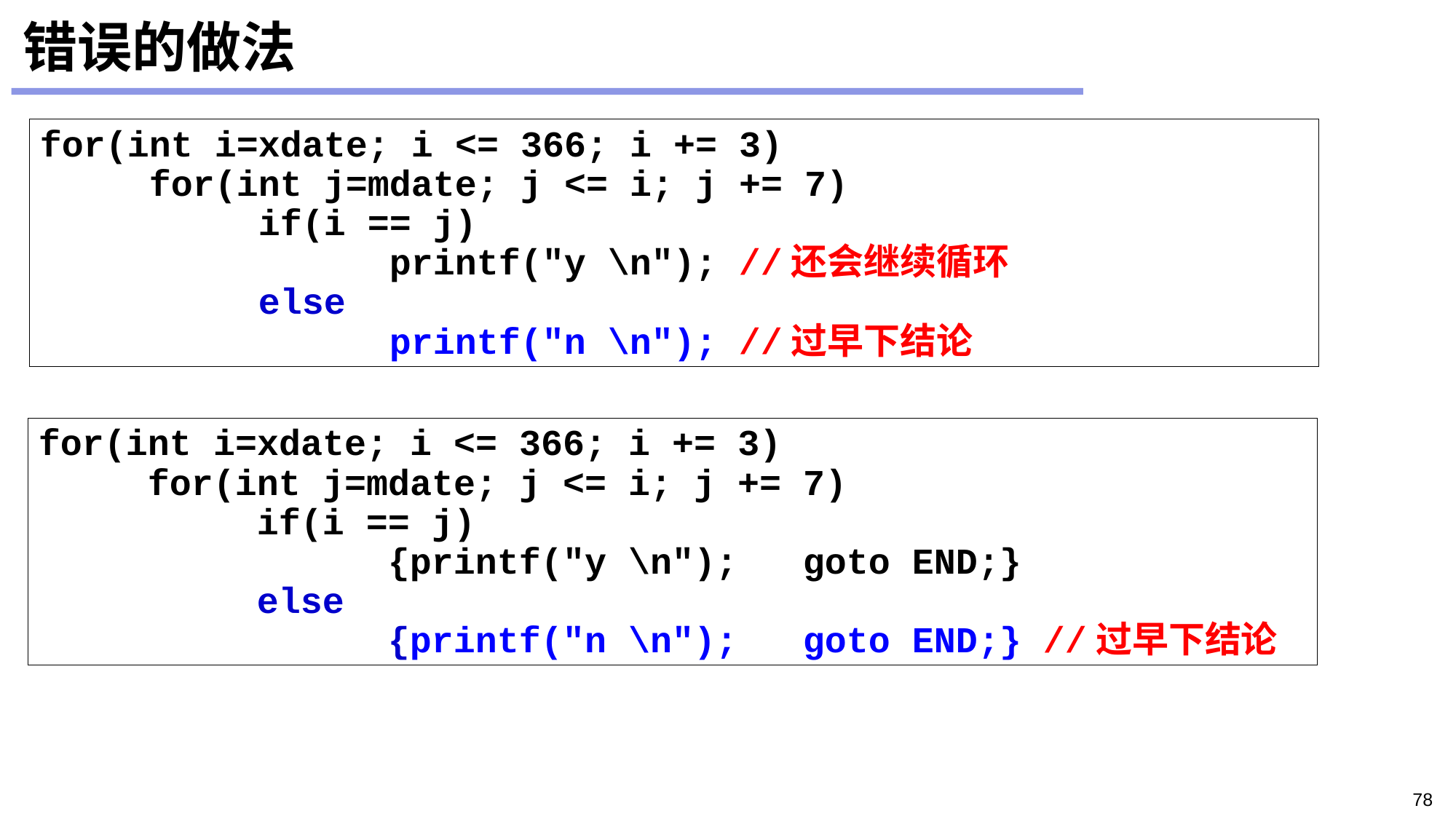

# 错误的做法
for(int i=xdate; i <= 366; i += 3)
 	for(int j=mdate; j <= i; j += 7)
 		if(i == j)
 			 printf("y \n"); //还会继续循环
 		else
 			 printf("n \n"); //过早下结论
for(int i=xdate; i <= 366; i += 3)
 	for(int j=mdate; j <= i; j += 7)
 		if(i == j)
 			 {printf("y \n");	goto END;}
 		else
 			 {printf("n \n");	goto END;} //过早下结论
78